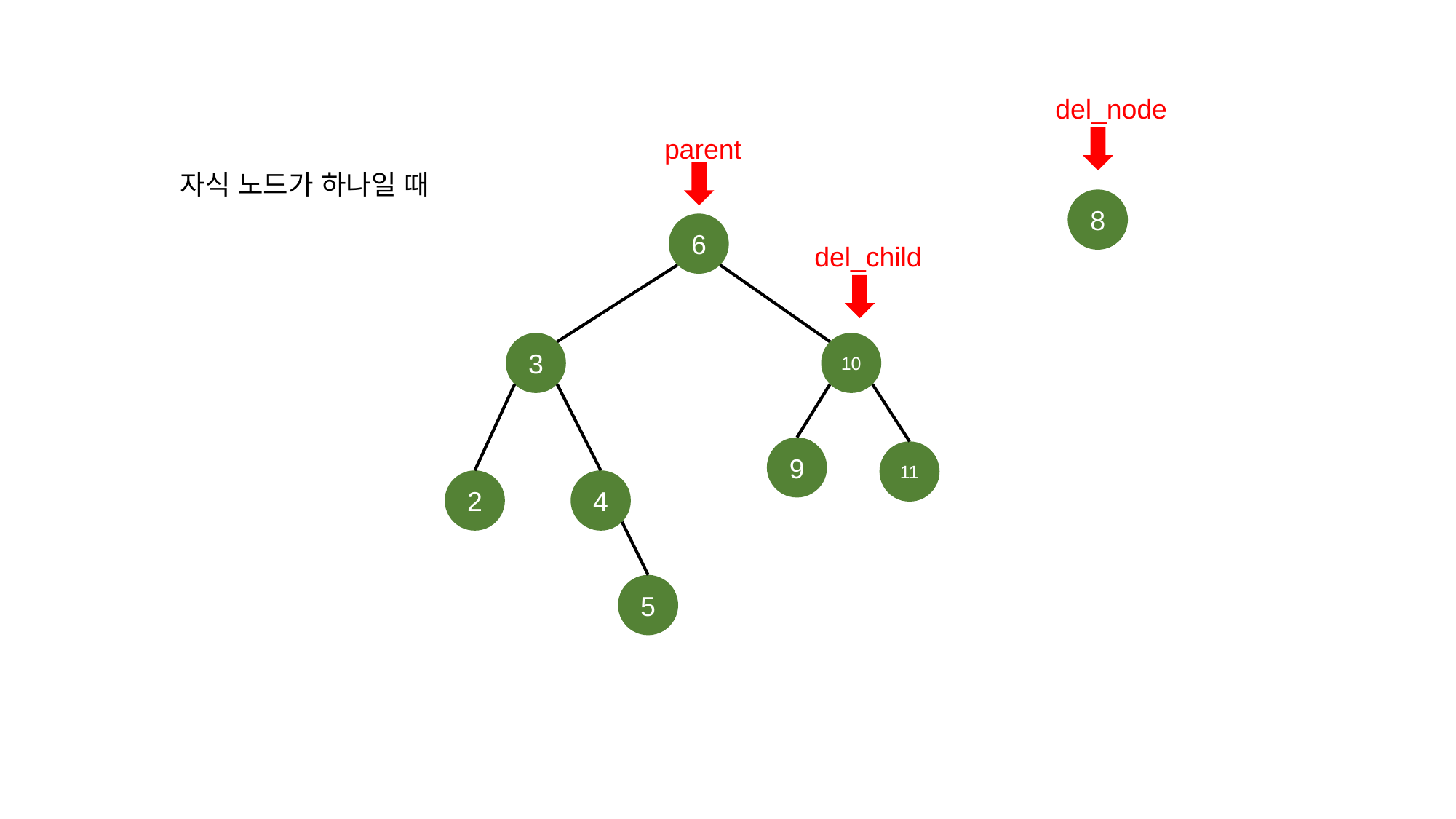

del_node

parent

자식 노드가 하나일 때
8
6
del_child

3
10
9
11
2
4
5